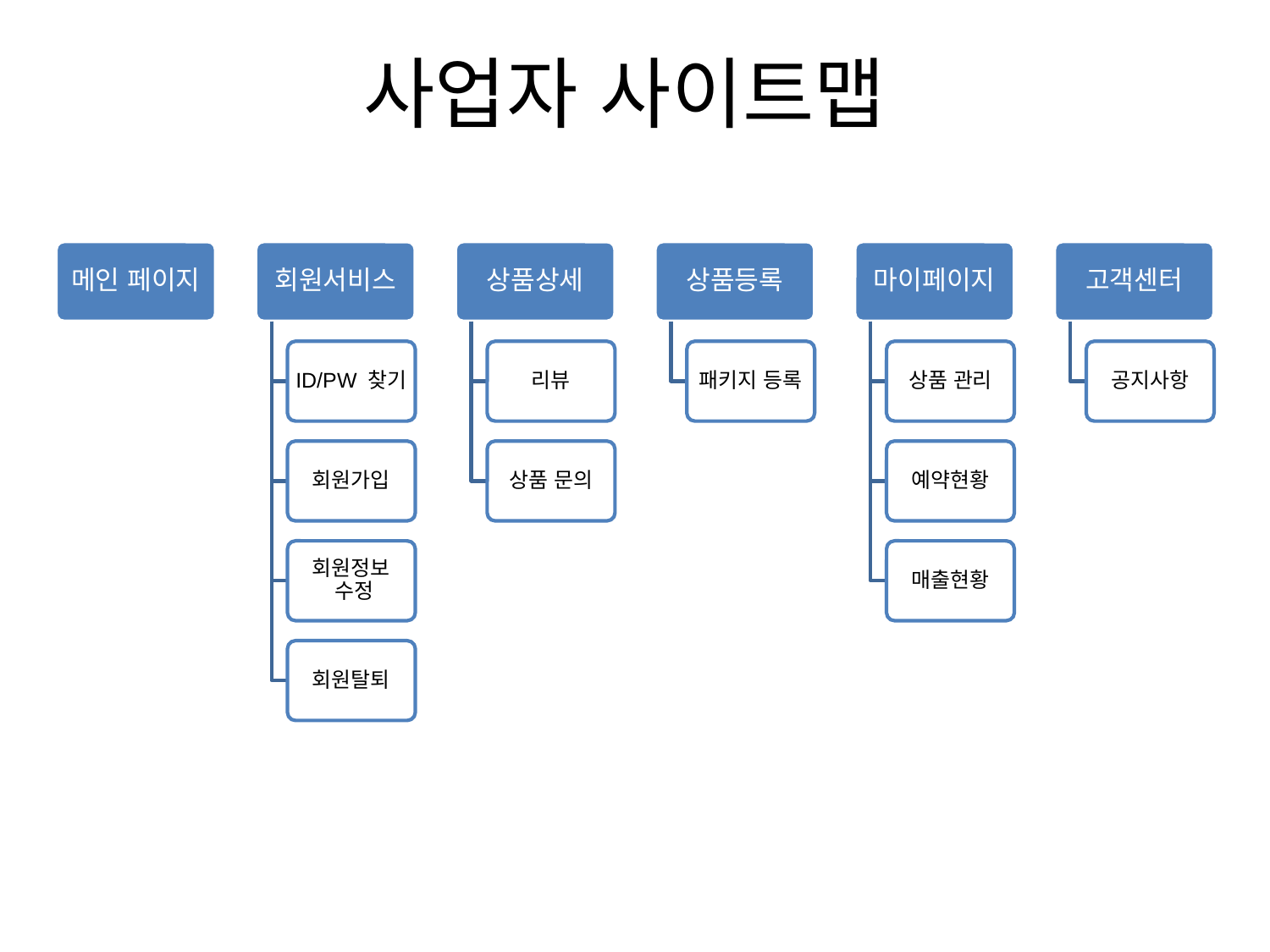

# 사업자 사이트맵

메인 페이지
회원서비스
상품상세
상품등록
마이페이지
고객센터

ID/PW 찾기
리뷰
패키지 등록
상품 관리
공지사항

회원가입
상품 문의
예약현황

회원정보
 수정
매출현황

회원탈퇴